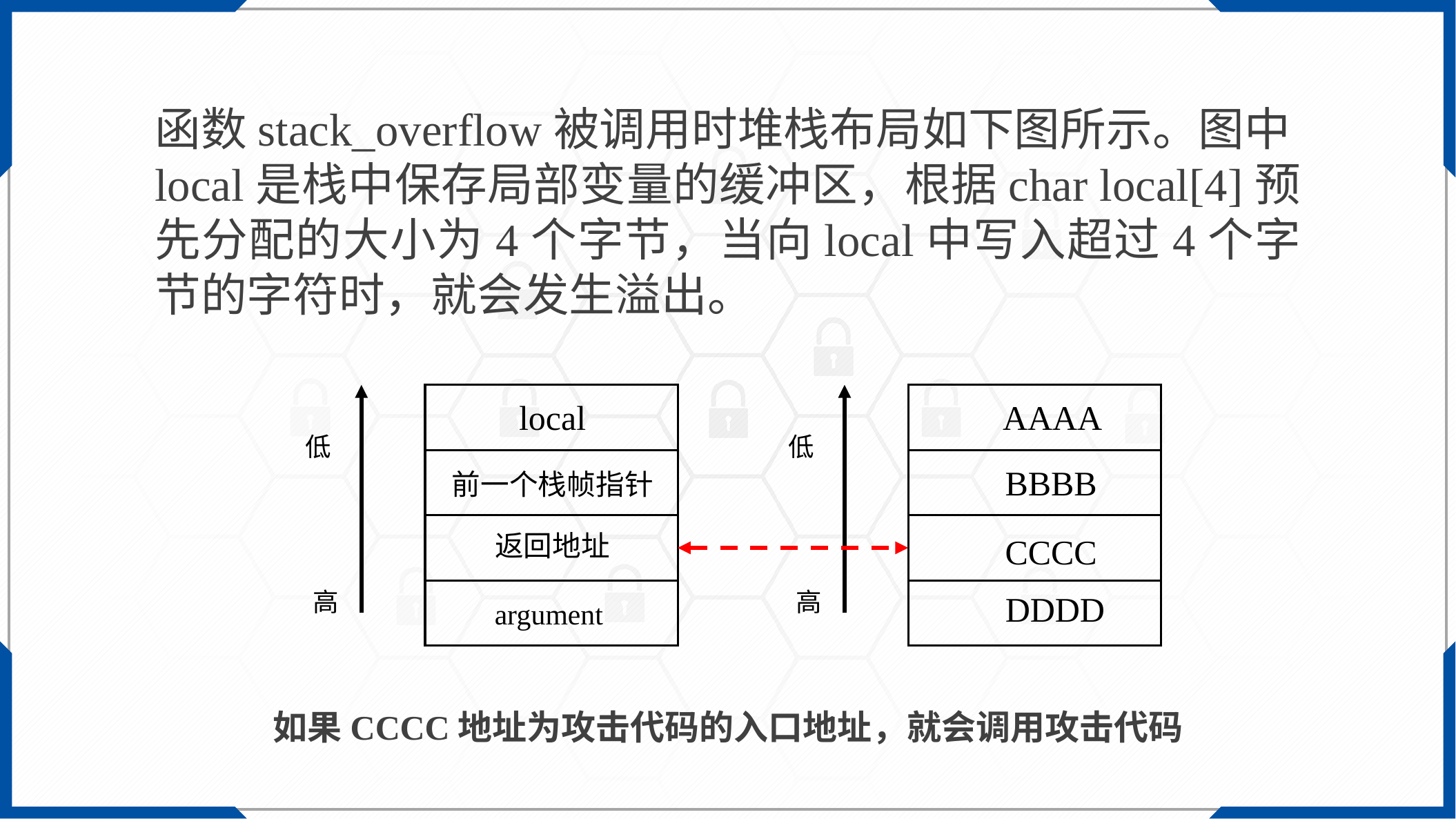

函数stack_overflow被调用时堆栈布局如下图所示。图中local是栈中保存局部变量的缓冲区，根据char local[4]预先分配的大小为4个字节，当向local中写入超过4个字节的字符时，就会发生溢出。

local
AAAA
低
低

BBBB
前一个栈帧指针

返回地址
CCCC
高

高

DDDD
argument
如果CCCC地址为攻击代码的入口地址，就会调用攻击代码